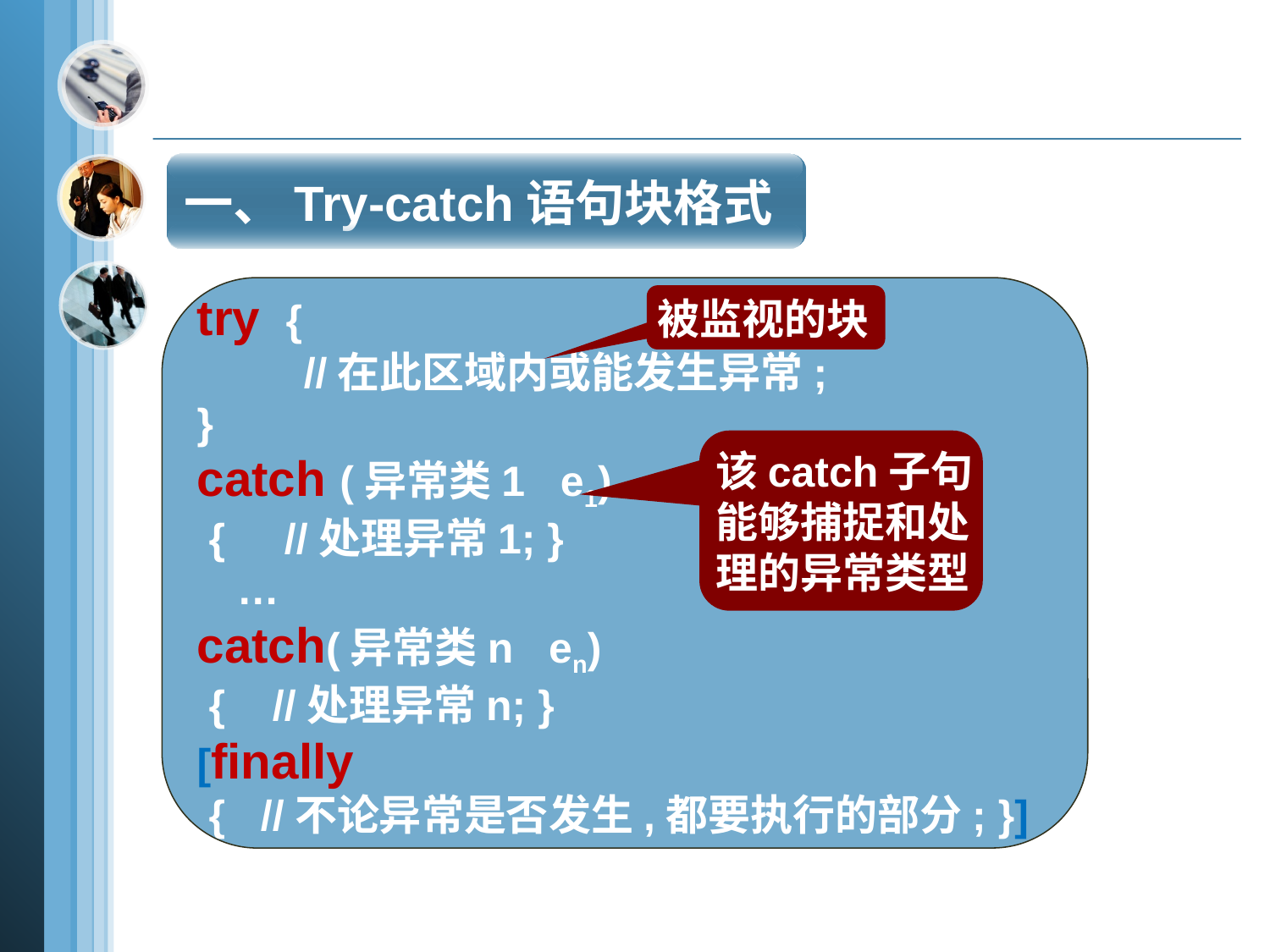

一、Try-catch语句块格式

try  {
         //在此区域内或能发生异常;
}
catch (异常类1   e1)
 {     //处理异常1; }
	…
catch(异常类n   en)
 {    //处理异常n; }
[finally
 {   //不论异常是否发生,都要执行的部分; }]
被监视的块
该catch子句
能够捕捉和处
理的异常类型